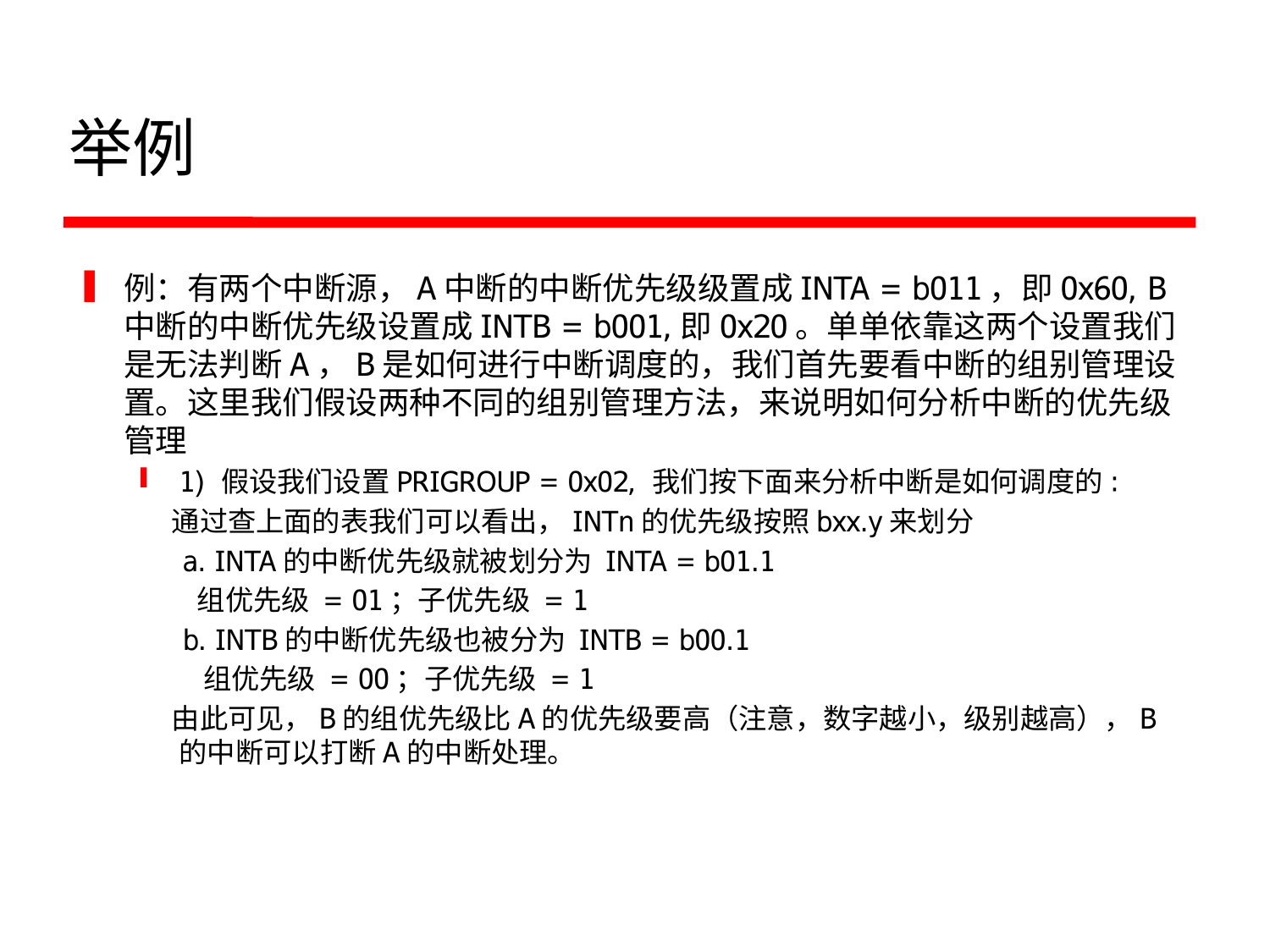

# 举例
例：有两个中断源，A中断的中断优先级级置成INTA = b011，即0x60, B中断的中断优先级设置成INTB = b001,即0x20。单单依靠这两个设置我们是无法判断A，B是如何进行中断调度的，我们首先要看中断的组别管理设置。这里我们假设两种不同的组别管理方法，来说明如何分析中断的优先级管理
1) 假设我们设置PRIGROUP = 0x02, 我们按下面来分析中断是如何调度的:
    通过查上面的表我们可以看出，INTn的优先级按照bxx.y来划分
     a. INTA的中断优先级就被划分为 INTA = b01.1
        组优先级 = 01；子优先级 = 1
     b. INTB的中断优先级也被分为 INTB = b00.1
         组优先级 = 00；子优先级 = 1
    由此可见，B的组优先级比A的优先级要高（注意，数字越小，级别越高），B的中断可以打断A的中断处理。